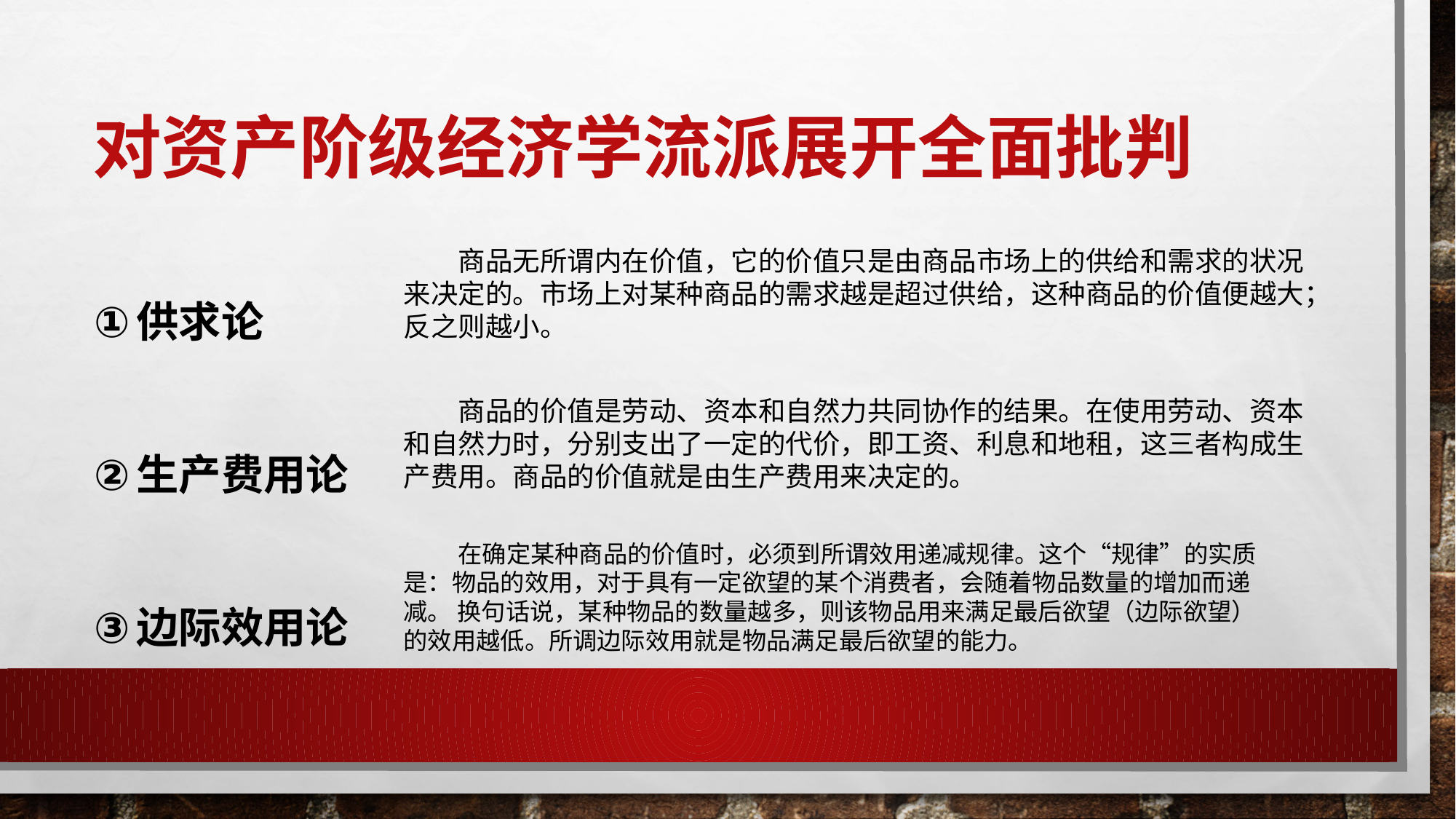

# 对资产阶级经济学流派展开全面批判
供求论
生产费用论
边际效用论
商品无所谓内在价值，它的价值只是由商品市场上的供给和需求的状况来决定的。市场上对某种商品的需求越是超过供给，这种商品的价值便越大；反之则越小。
商品的价值是劳动、资本和自然力共同协作的结果。在使用劳动、资本和自然力时，分别支出了一定的代价，即工资、利息和地租，这三者构成生产费用。商品的价值就是由生产费用来决定的。
在确定某种商品的价值时，必须到所谓效用递减规律。这个“规律”的实质是：物品的效用，对于具有一定欲望的某个消费者，会随着物品数量的增加而递减。 换句话说，某种物品的数量越多，则该物品用来满足最后欲望（边际欲望）的效用越低。所调边际效用就是物品满足最后欲望的能力。